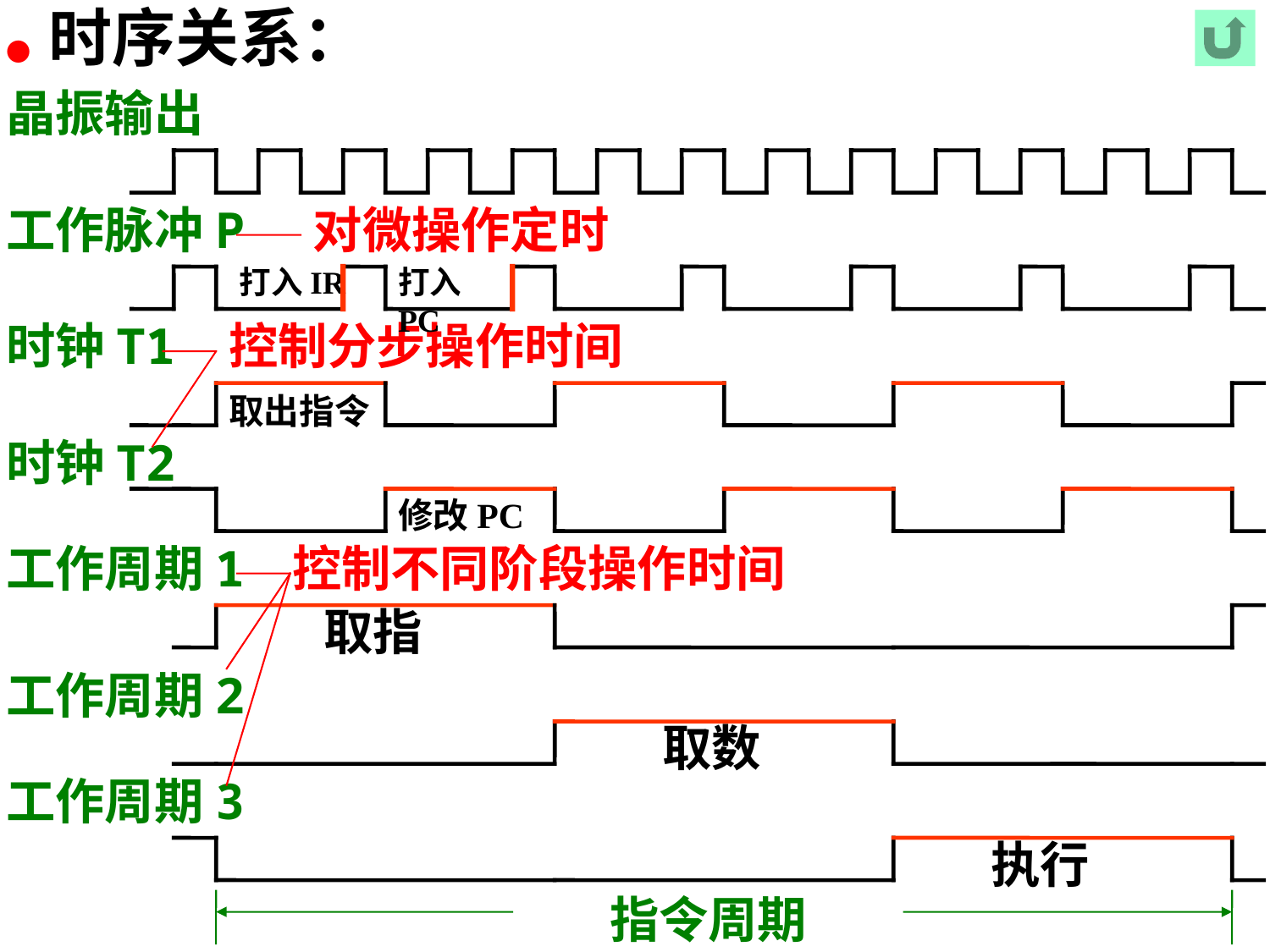

●  时序关系：

晶振输出

工作脉冲P
对微操作定时

打入IR
打入PC

时钟T1
控制分步操作时间

取出指令

时钟T2

修改PC

工作周期1

控制不同阶段操作时间

取指

工作周期2
取数

工作周期3

执行

指令周期